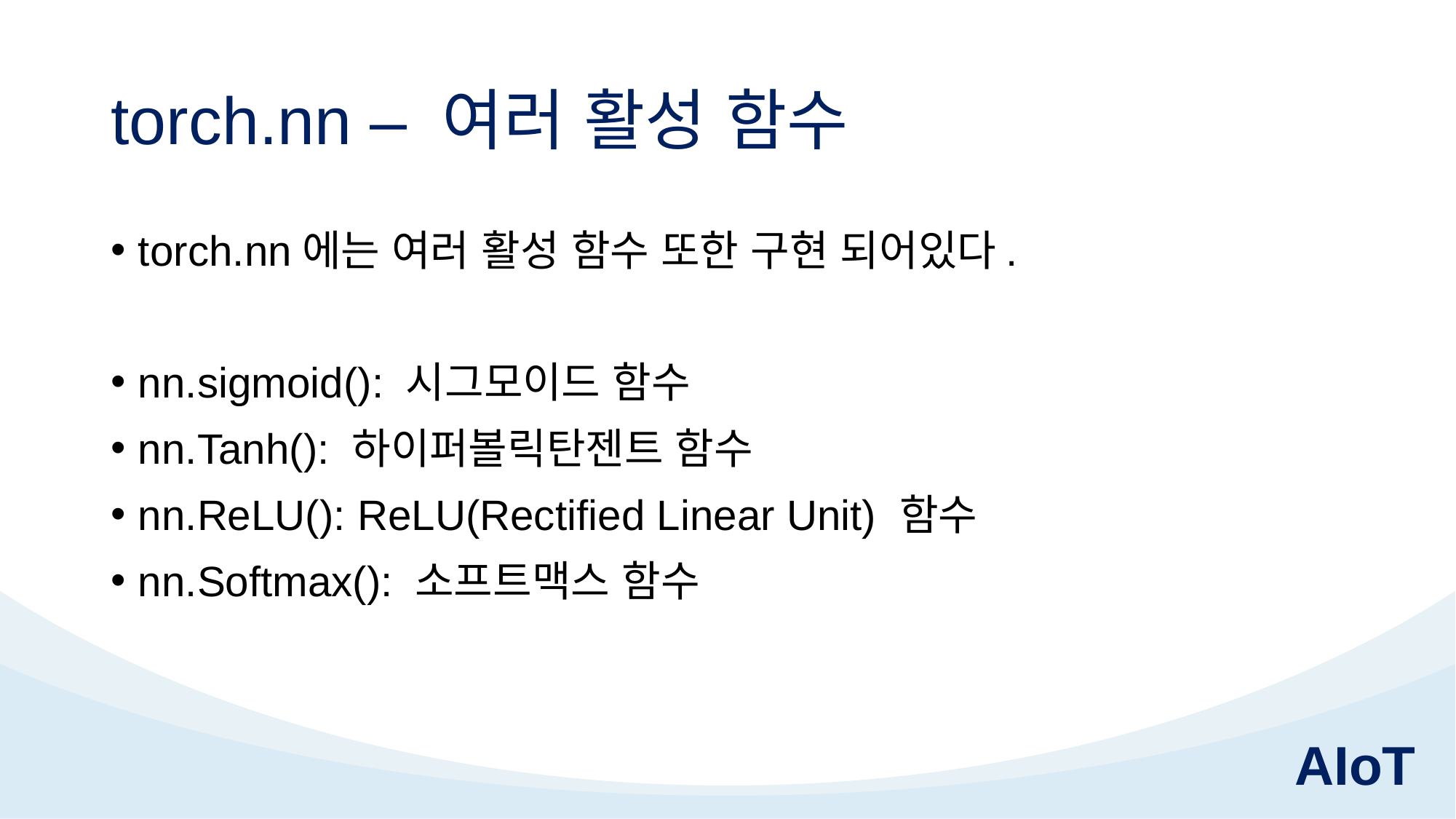

# torch.nn – 여러 활성 함수
torch.nn에는 여러 활성 함수 또한 구현 되어있다.

nn.sigmoid(): 시그모이드 함수
nn.Tanh(): 하이퍼볼릭탄젠트 함수
nn.ReLU(): ReLU(Rectified Linear Unit) 함수
nn.Softmax(): 소프트맥스 함수